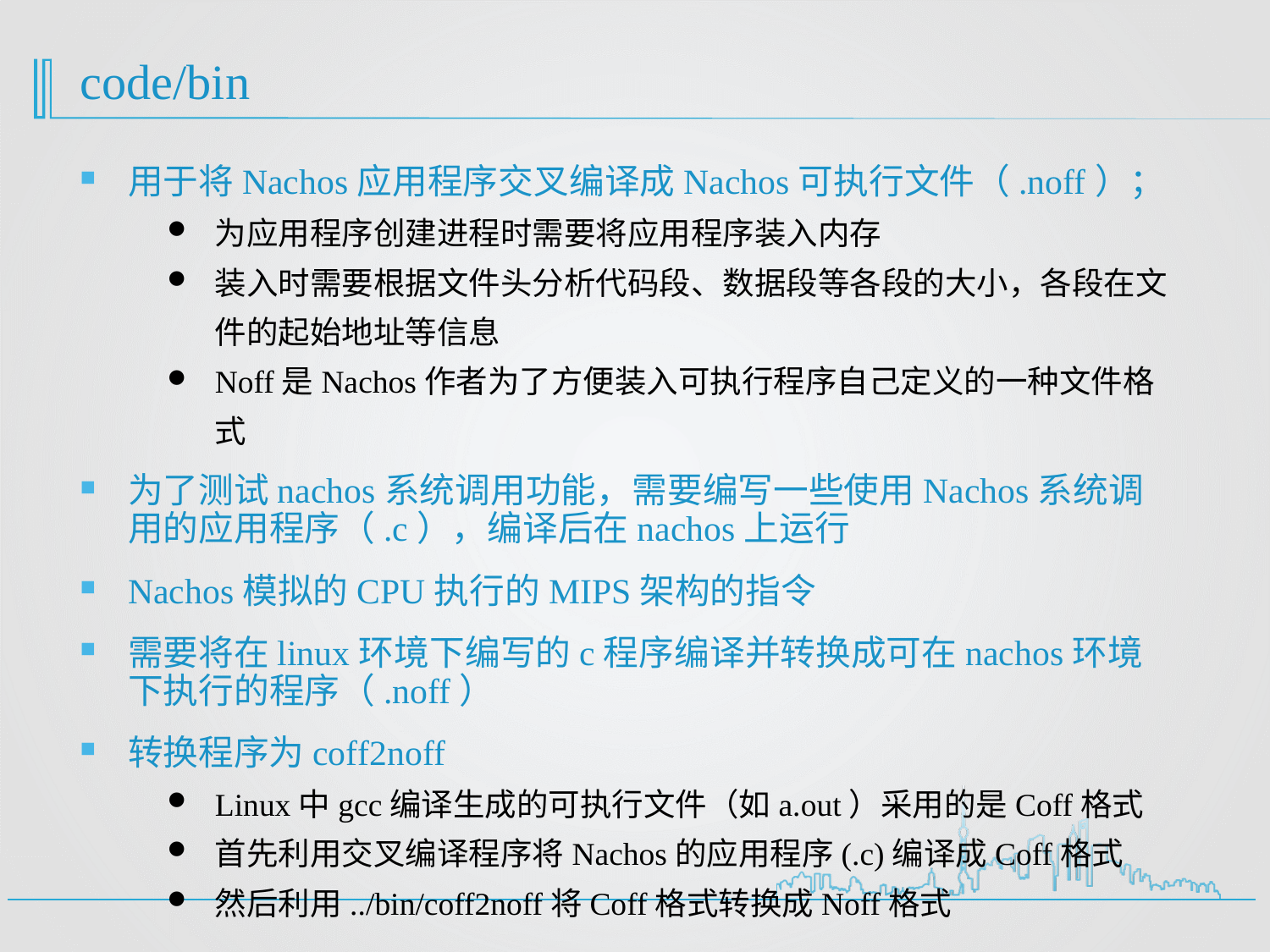

# code/bin
用于将Nachos应用程序交叉编译成Nachos可执行文件（.noff）；
为应用程序创建进程时需要将应用程序装入内存
装入时需要根据文件头分析代码段、数据段等各段的大小，各段在文件的起始地址等信息
Noff是Nachos作者为了方便装入可执行程序自己定义的一种文件格式
为了测试nachos系统调用功能，需要编写一些使用Nachos系统调用的应用程序（.c），编译后在nachos上运行
Nachos模拟的CPU执行的MIPS架构的指令
需要将在linux环境下编写的c程序编译并转换成可在nachos环境下执行的程序（.noff）
转换程序为coff2noff
Linux中gcc编译生成的可执行文件（如a.out）采用的是Coff格式
首先利用交叉编译程序将Nachos的应用程序(.c)编译成Coff格式
然后利用../bin/coff2noff将Coff格式转换成Noff格式